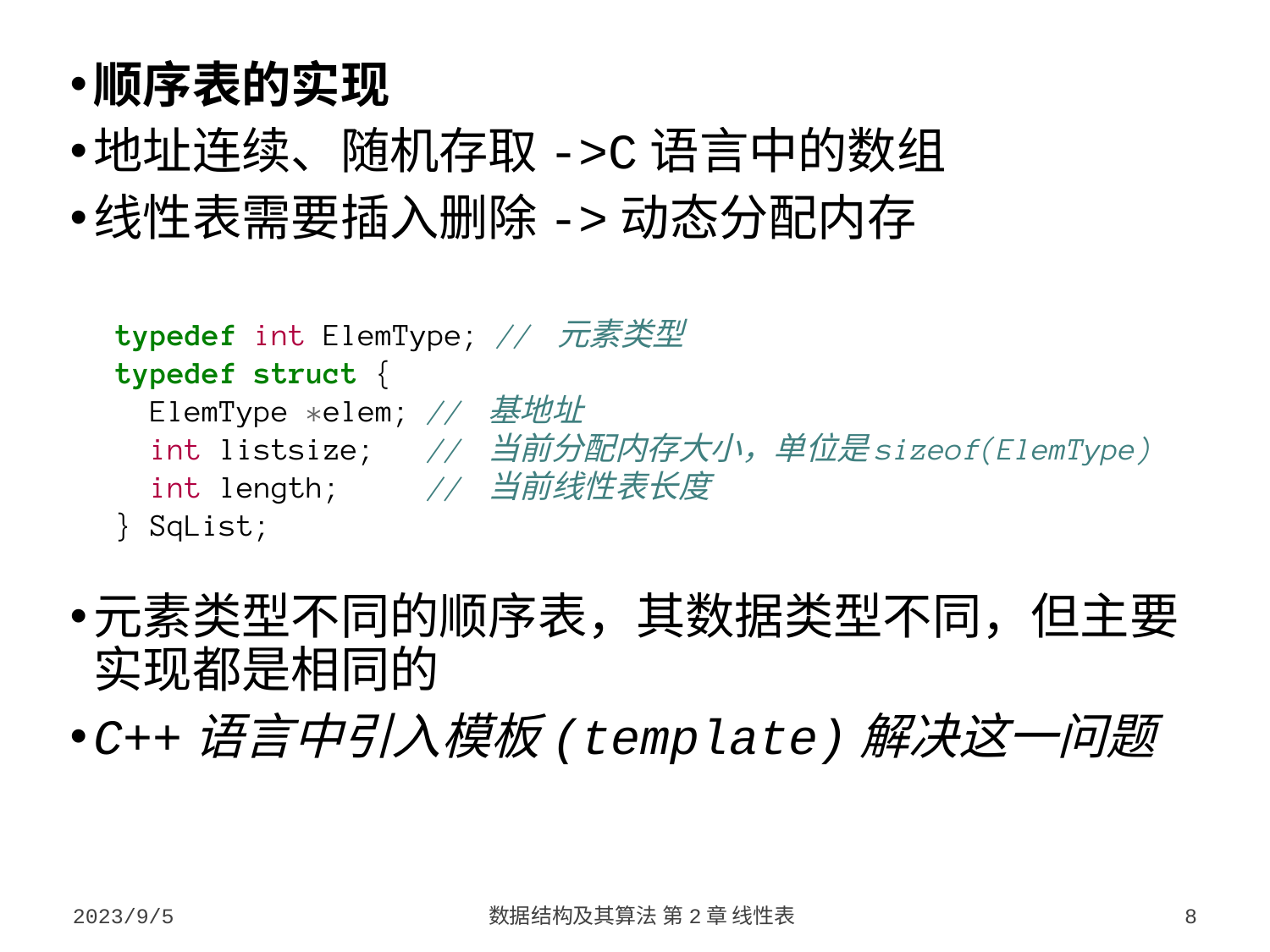

顺序表的实现
地址连续、随机存取->C语言中的数组
线性表需要插入删除->动态分配内存

元素类型不同的顺序表，其数据类型不同，但主要实现都是相同的
C++语言中引入模板(template)解决这一问题
typedef int ElemType; // 元素类型
typedef struct {
  ElemType *elem; // 基地址
  int listsize;   // 当前分配内存大小，单位是sizeof(ElemType)
  int length;     // 当前线性表长度
} SqList;
2023/9/5
数据结构及其算法 第2章 线性表
8